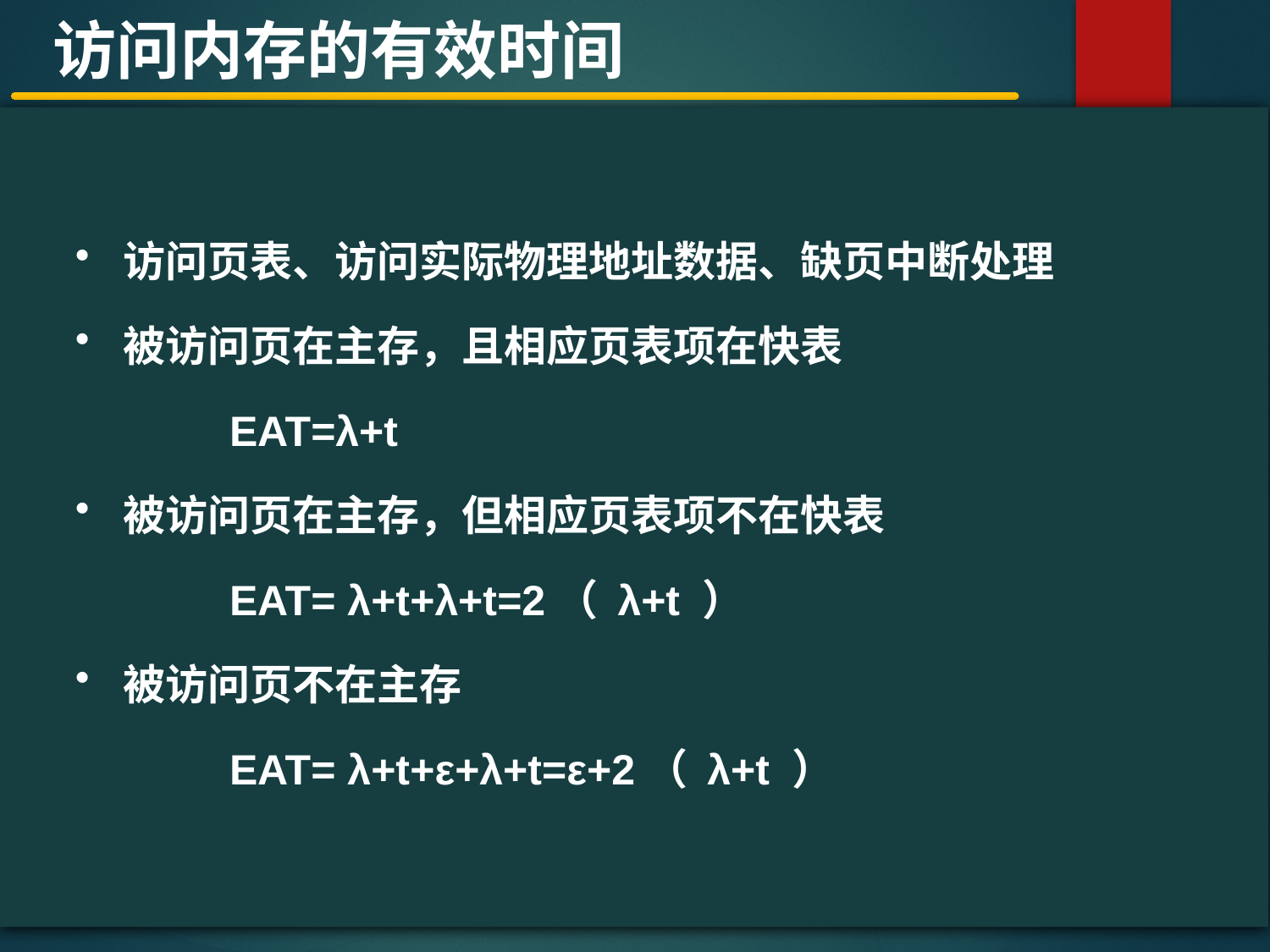

访问内存的有效时间
#
访问页表、访问实际物理地址数据、缺页中断处理
被访问页在主存，且相应页表项在快表
             EAT=λ+t
被访问页在主存，但相应页表项不在快表
             EAT= λ+t+λ+t=2（ λ+t ）
被访问页不在主存
             EAT= λ+t+ε+λ+t=ε+2（ λ+t ）